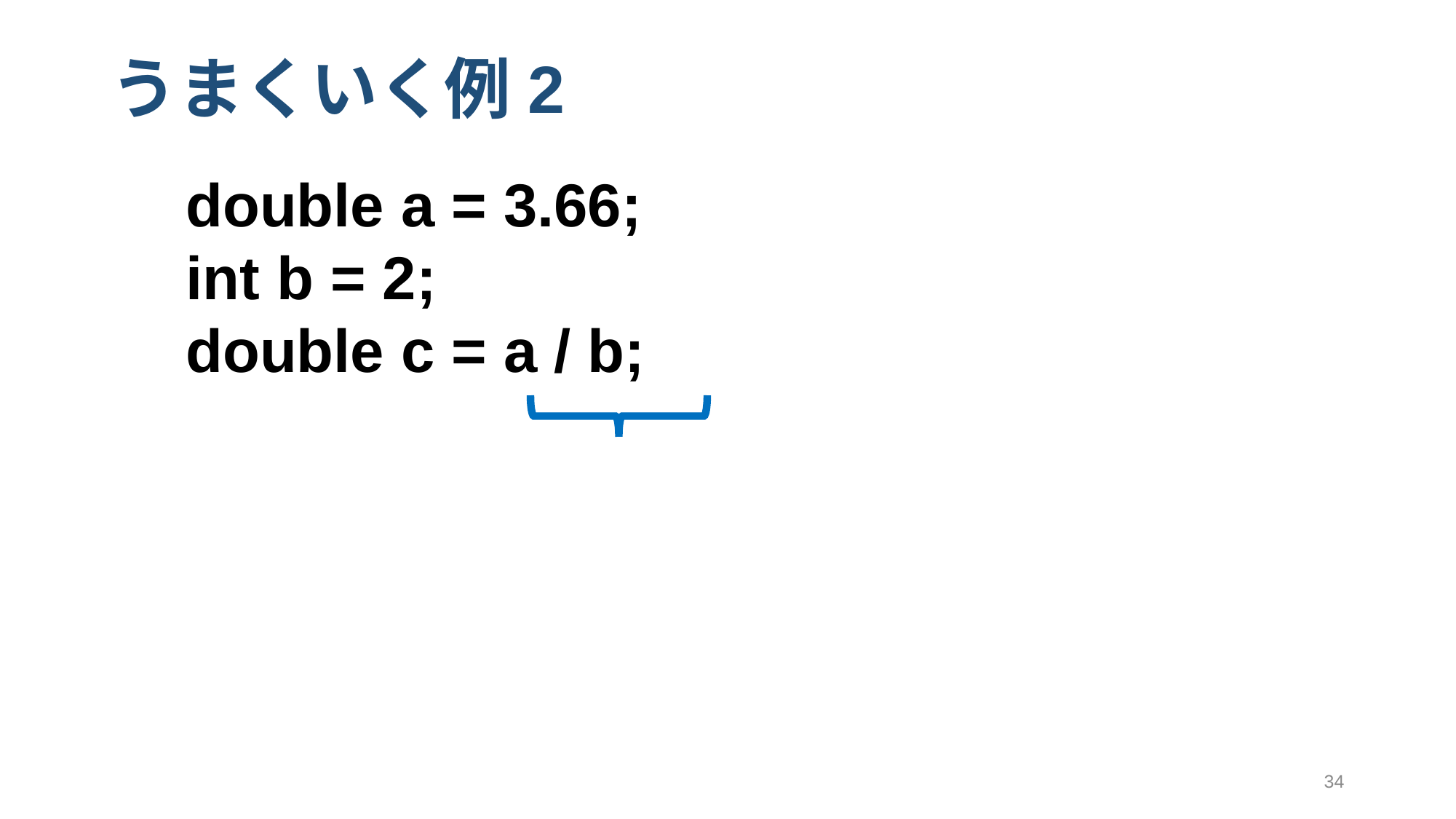

# うまくいく例2
　double a = 3.66;
　int b = 2;
　double c = a / b;

34